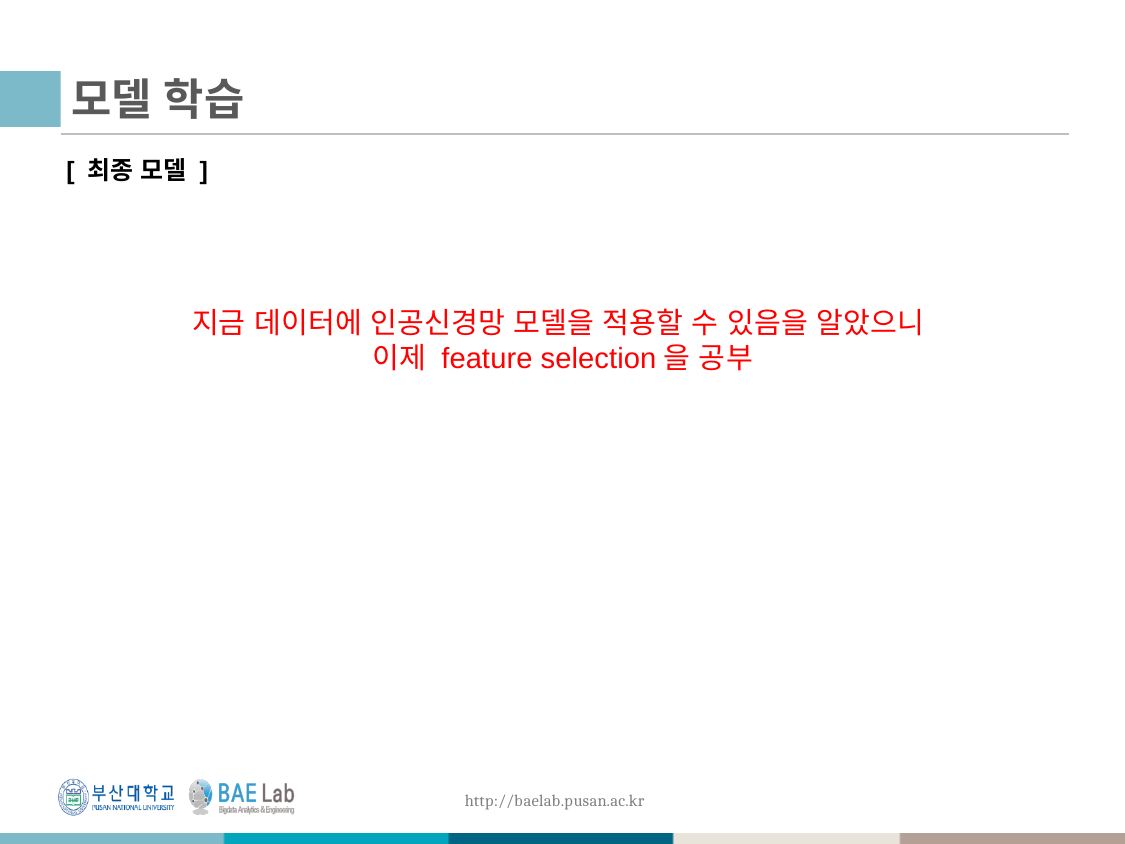

# 모델 학습
[ 최종 모델 ]
지금 데이터에 인공신경망 모델을 적용할 수 있음을 알았으니
이제 feature selection을 공부